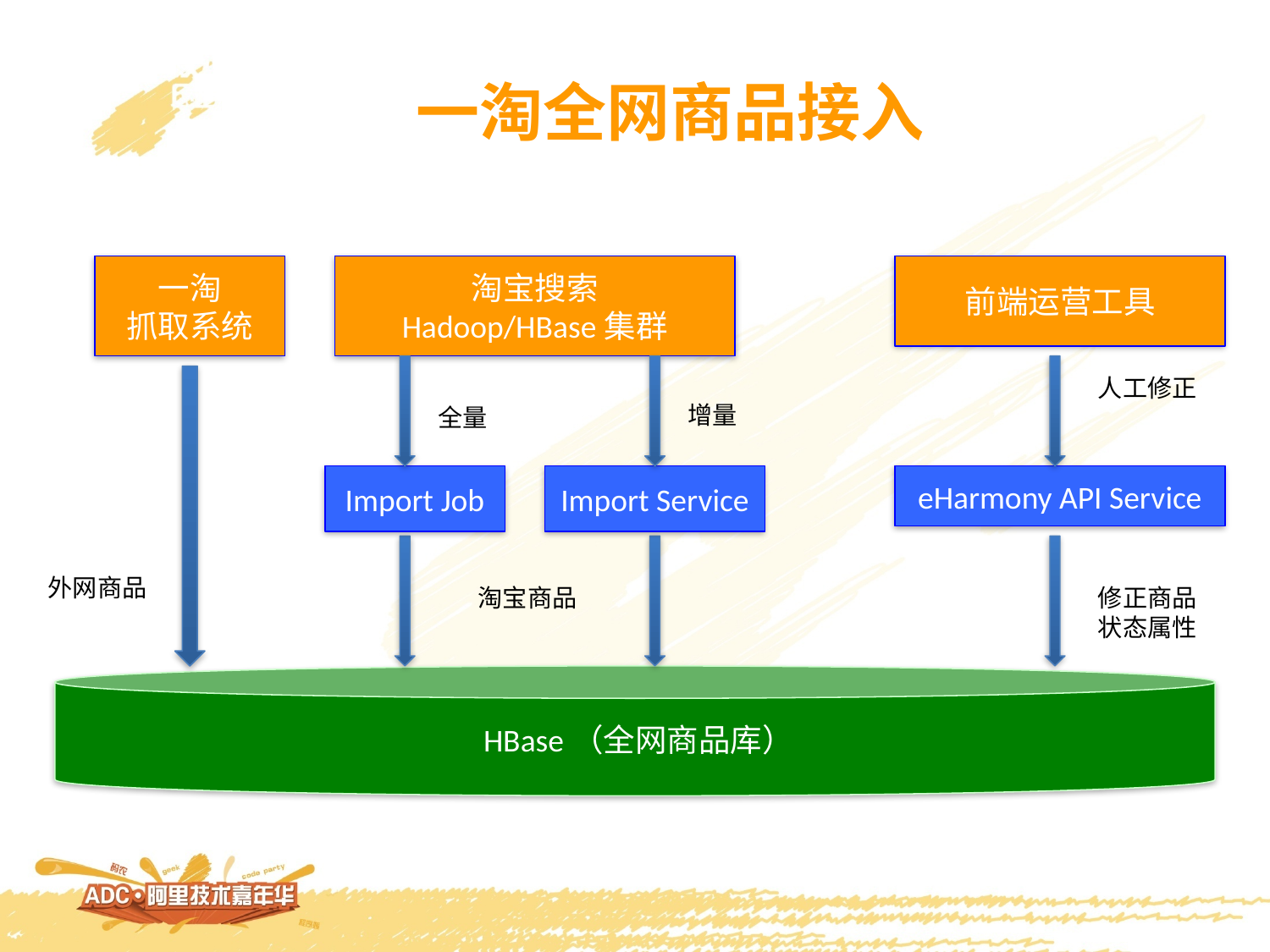

一淘全网商品接入
一淘
抓取系统
淘宝搜索
Hadoop/HBase集群
前端运营工具

人工修正
增量
全量
Import Job
Import Service
eHarmony API Service

外网商品
淘宝商品
修正商品
状态属性
 HBase（全网商品库）